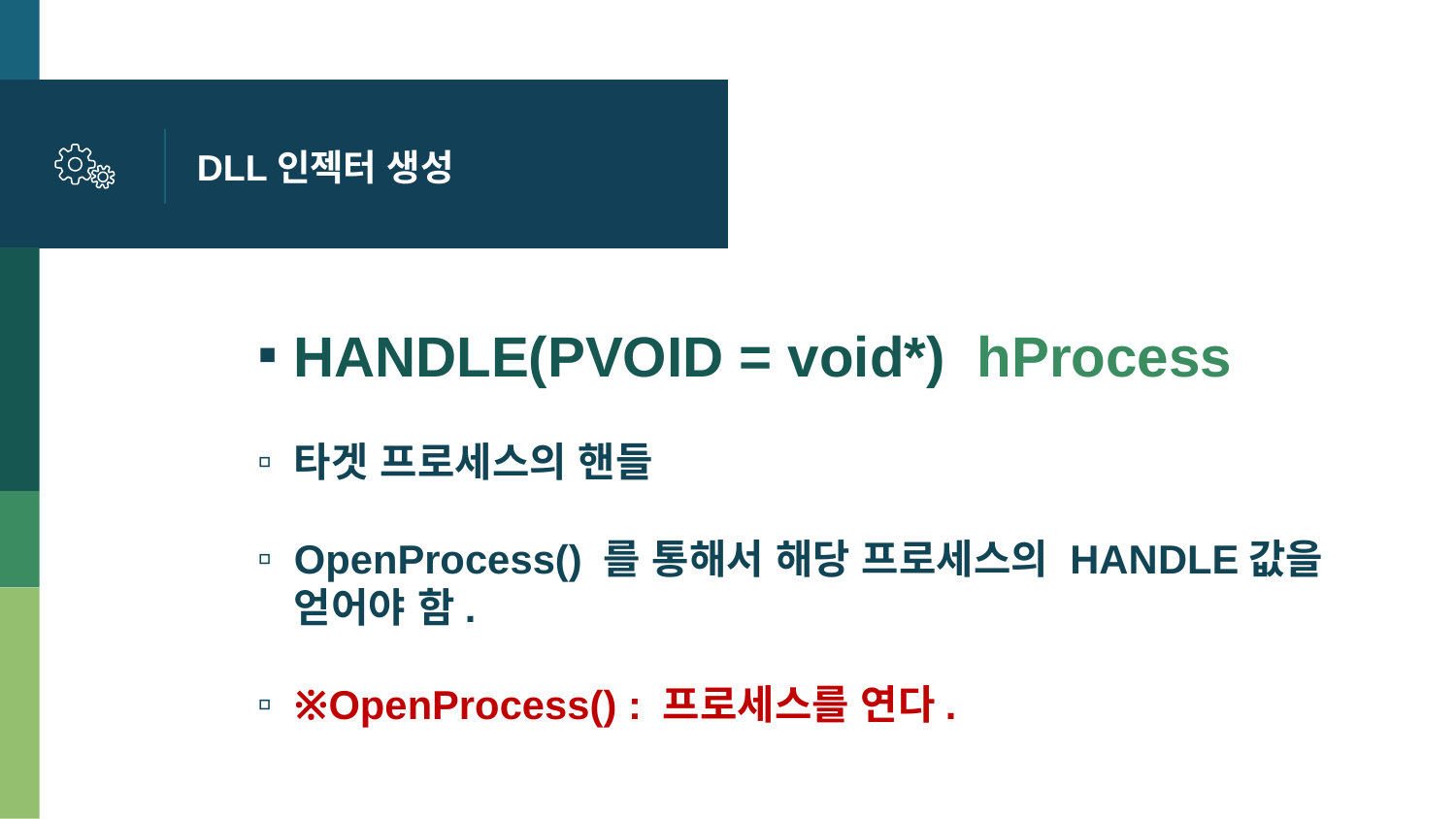

# DLL인젝터 생성

HANDLE(PVOID = void*)  hProcess

타겟 프로세스의 핸들

OpenProcess() 를 통해서 해당 프로세스의 HANDLE값을 얻어야 함.

※OpenProcess() : 프로세스를 연다.